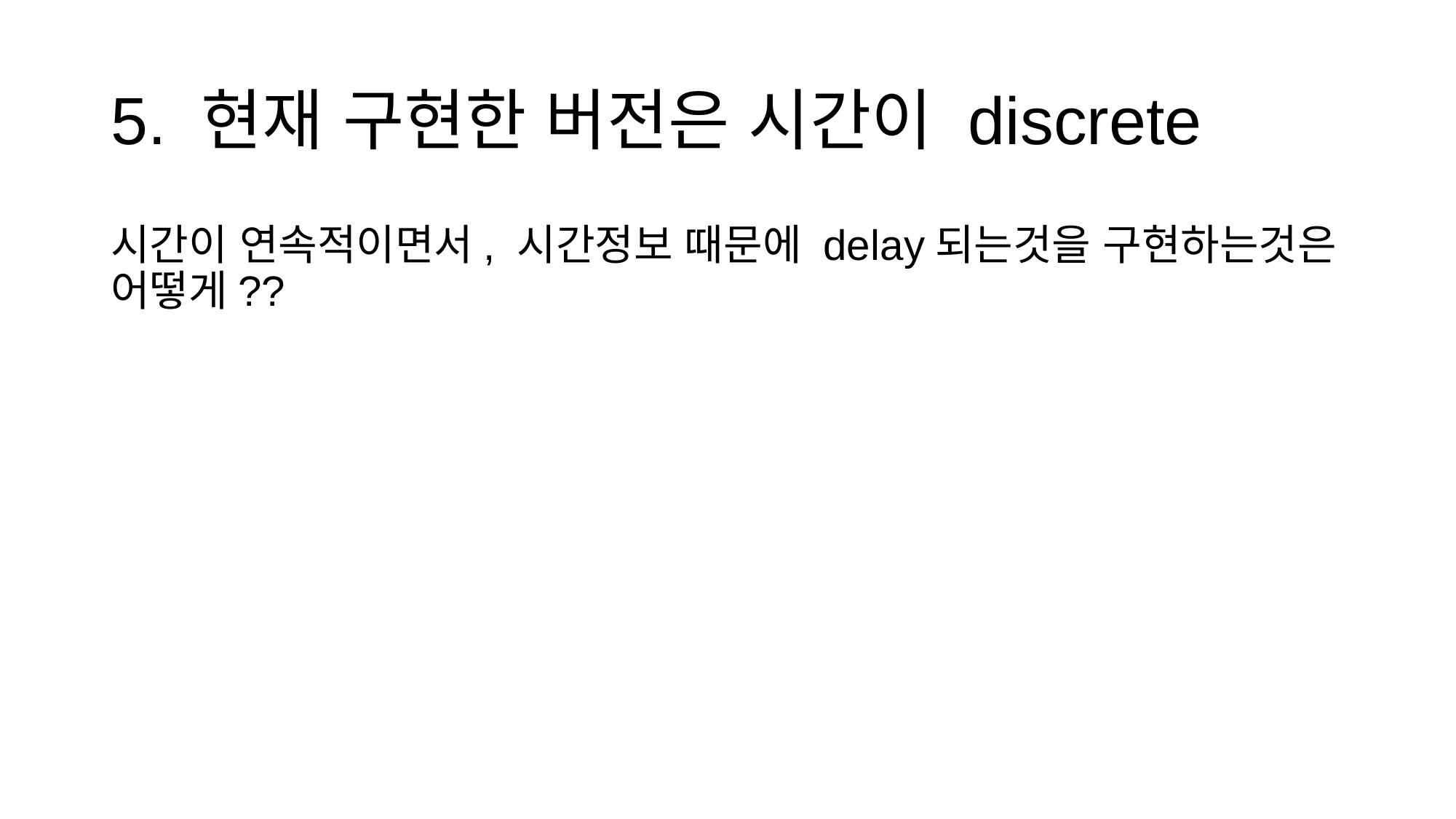

# 5. 현재 구현한 버전은 시간이 discrete
시간이 연속적이면서, 시간정보 때문에 delay되는것을 구현하는것은 어떻게??